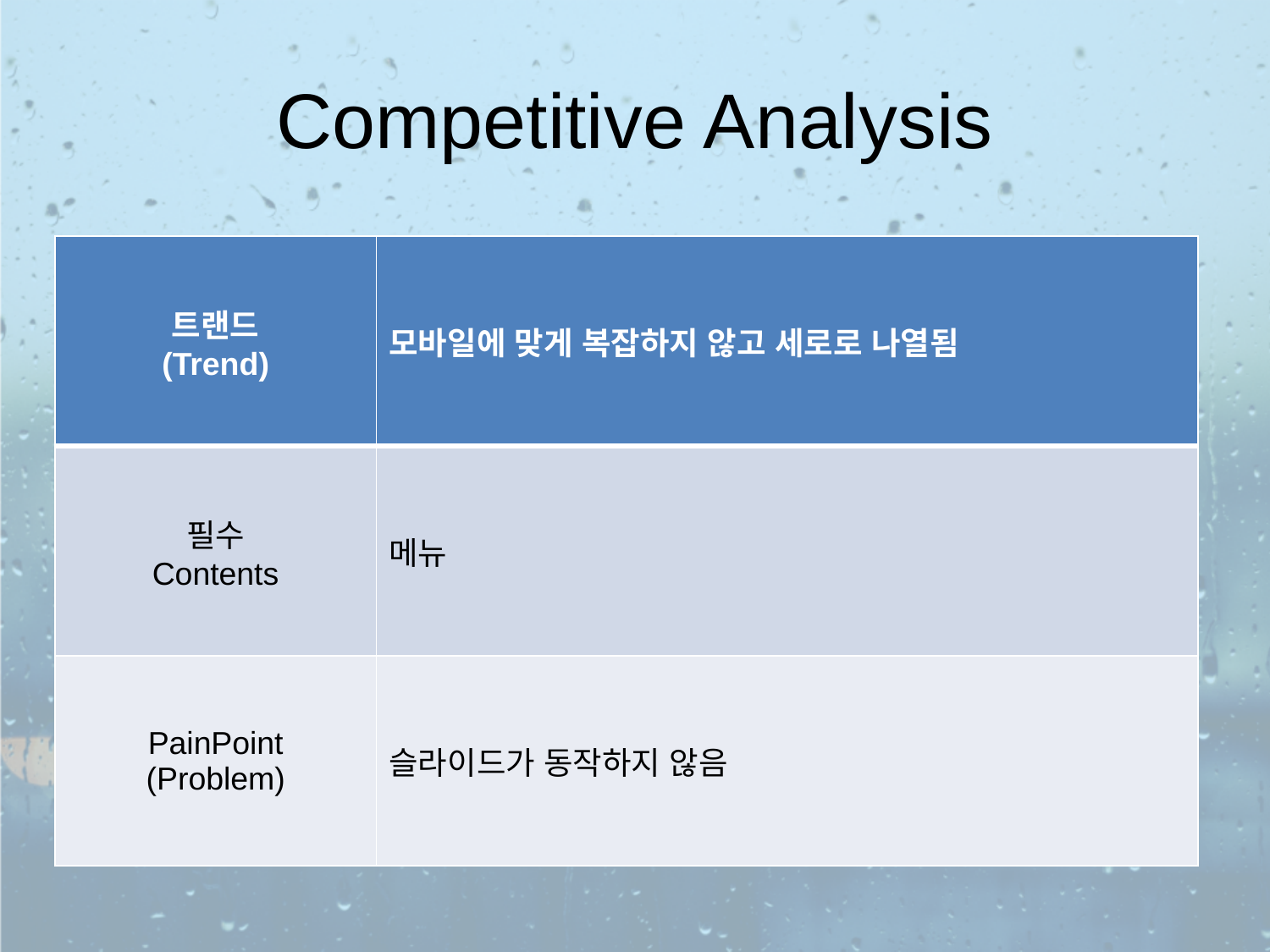

# Competitive Analysis
| 트랜드 (Trend) | 모바일에 맞게 복잡하지 않고 세로로 나열됨 |
| --- | --- |
| 필수 Contents | 메뉴 |
| PainPoint (Problem) | 슬라이드가 동작하지 않음 |